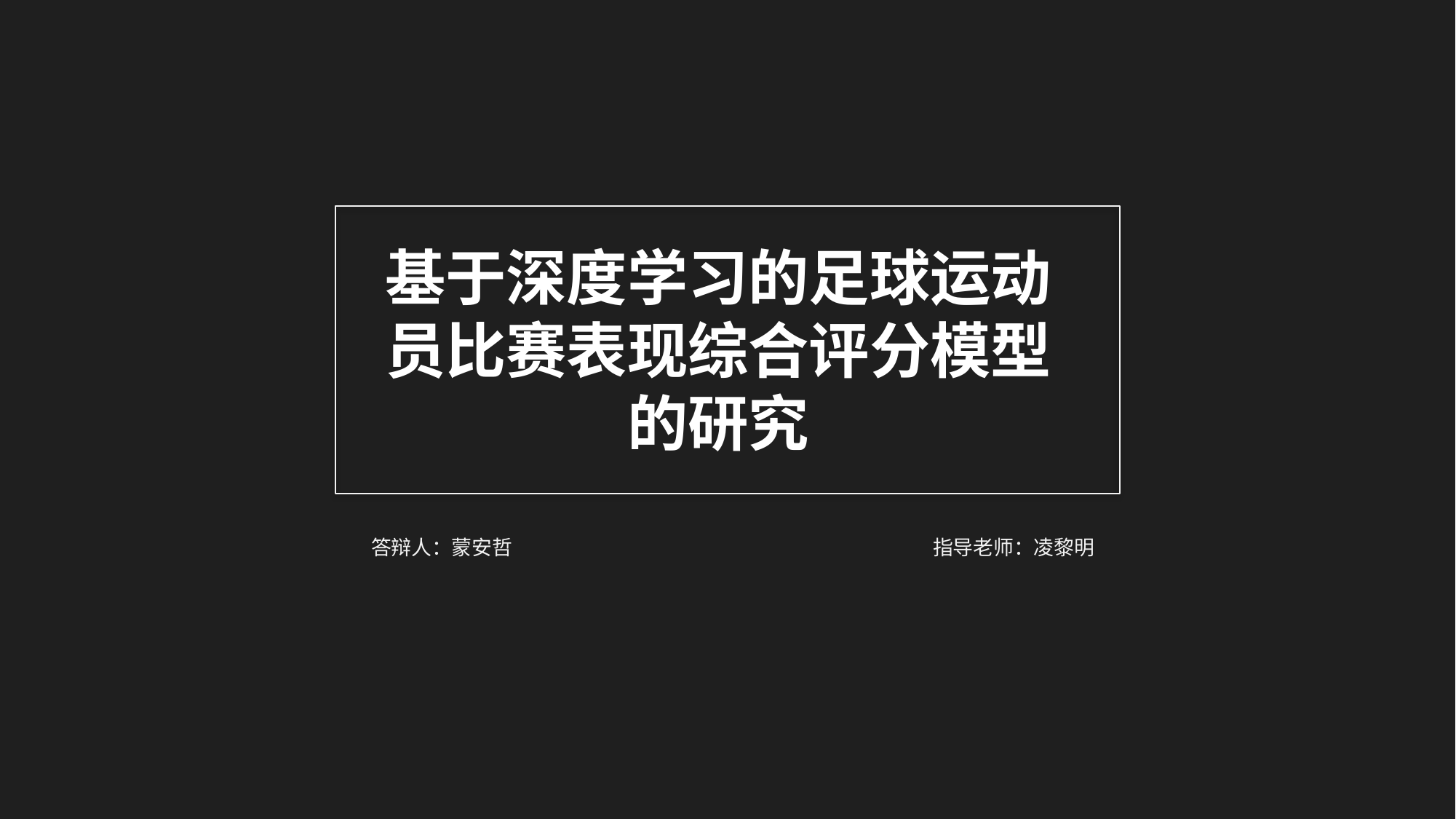

基于深度学习的足球运动员比赛表现综合评分模型的研究
答辩人：蒙安哲
指导老师：凌黎明